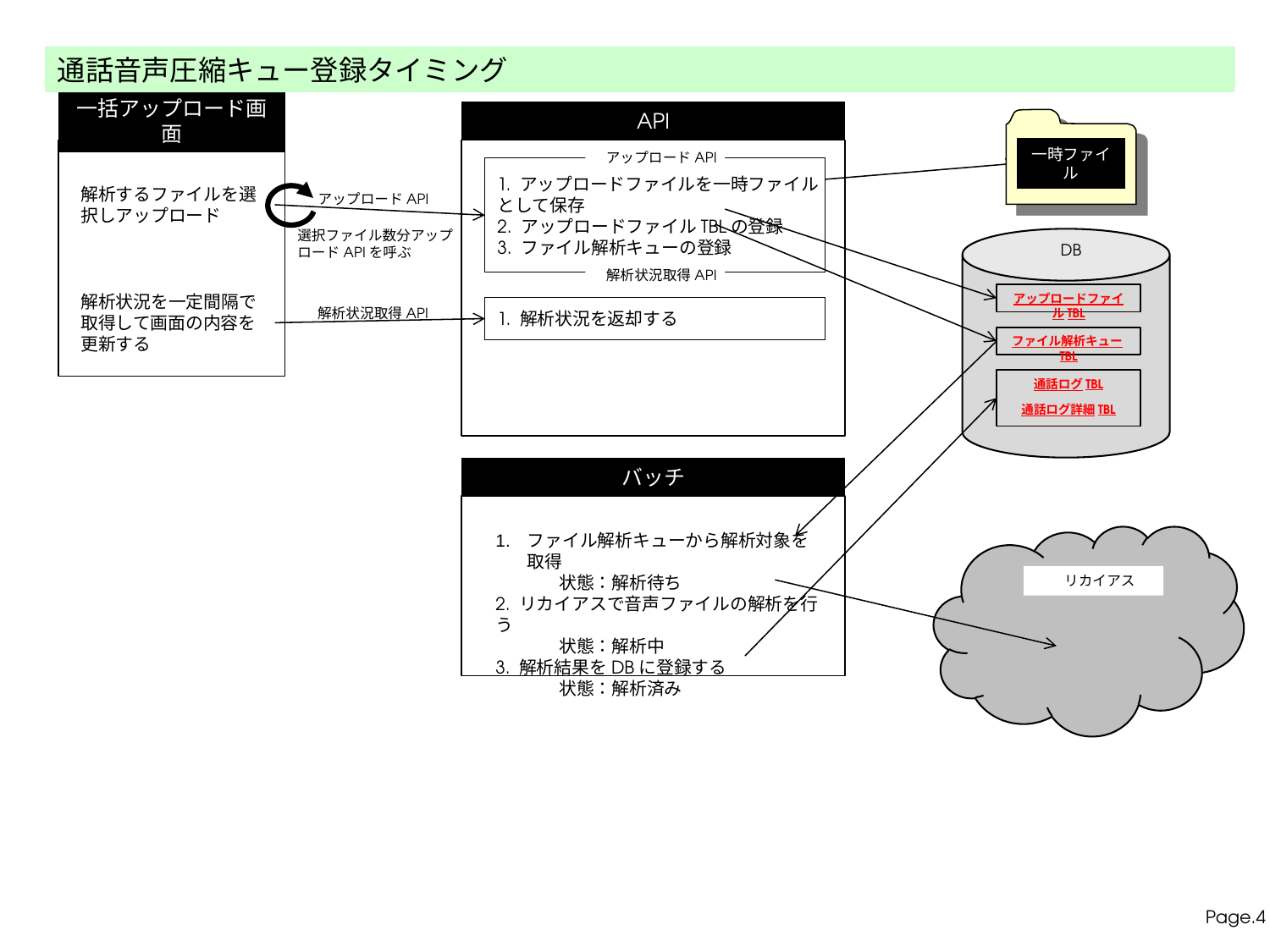

通話音声圧縮キュー登録タイミング
一括アップロード画面
API

アップロードAPI
一時ファイル
1. アップロードファイルを一時ファイルとして保存
2. アップロードファイルTBLの登録
3. ファイル解析キューの登録
解析するファイルを選択しアップロード

アップロードAPI
選択ファイル数分アップロードAPIを呼ぶ

DB
解析状況取得API
アップロードファイルTBL
解析状況を一定間隔で取得して画面の内容を更新する
1. 解析状況を返却する
解析状況取得API
ファイル解析キューTBL
通話ログTBL
通話ログ詳細TBL
バッチ

ファイル解析キューから解析対象を取得
状態：解析待ち
2. リカイアスで音声ファイルの解析を行う
状態：解析中
3. 解析結果をDBに登録する
状態：解析済み

リカイアス